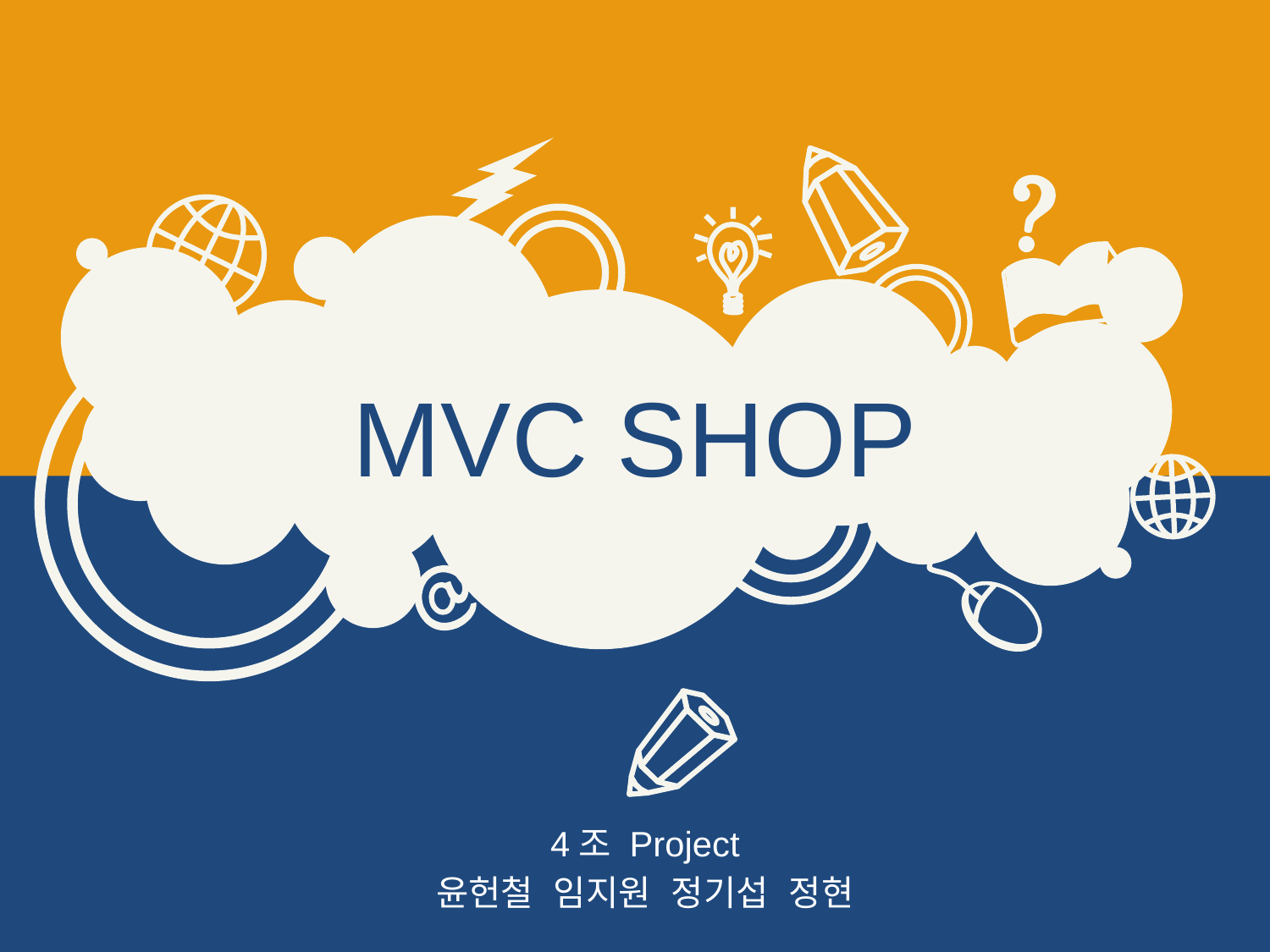

# MVC SHOP
4조 Project
윤헌철  임지원  정기섭  정현